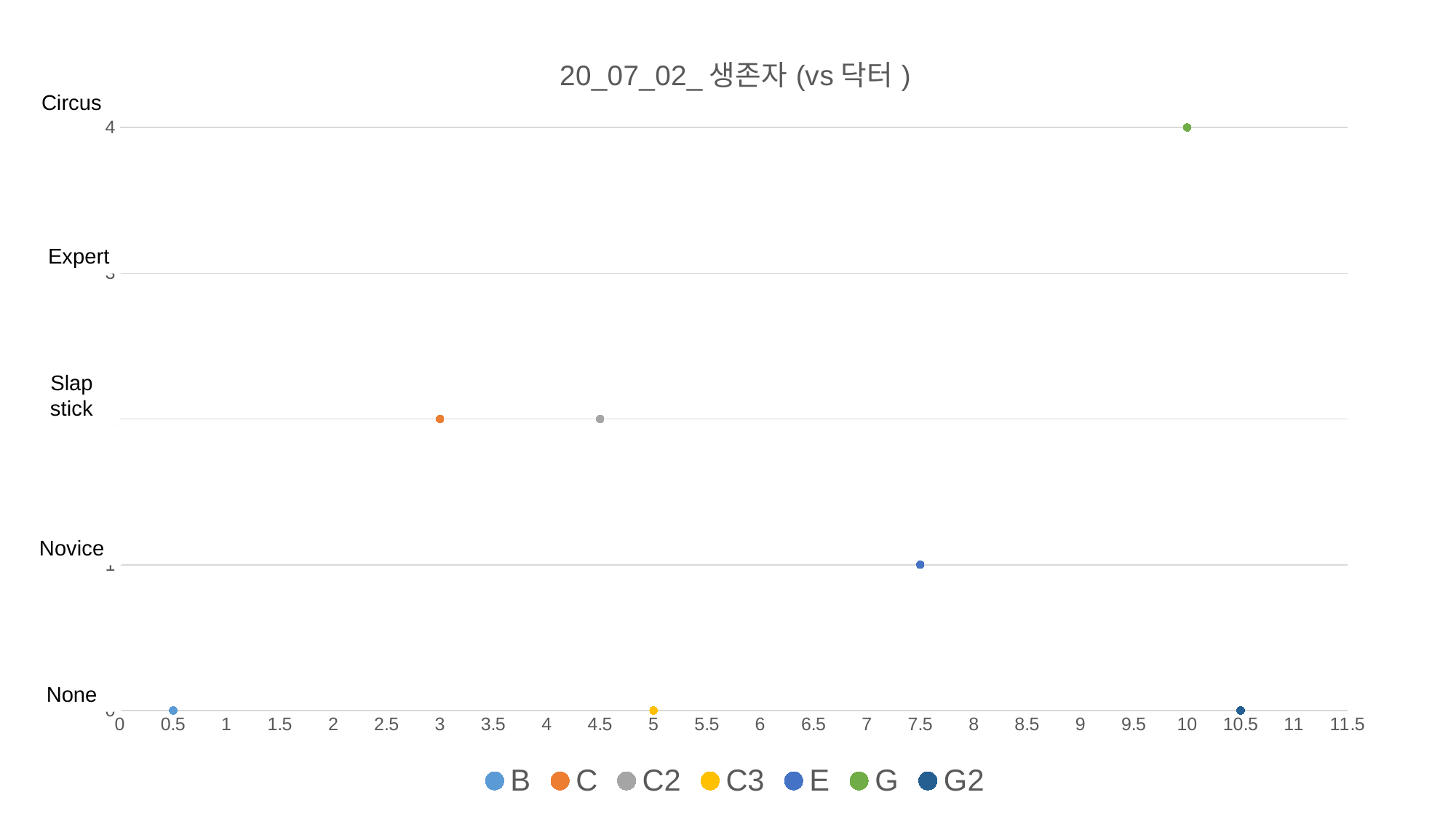

### Chart: 20_07_02_생존자(vs닥터)

| Category | B | C | C2 | C3 | E | G | G2 |
|---|---|---|---|---|---|---|---|
Circus
Expert
Slap
stick
Novice
None